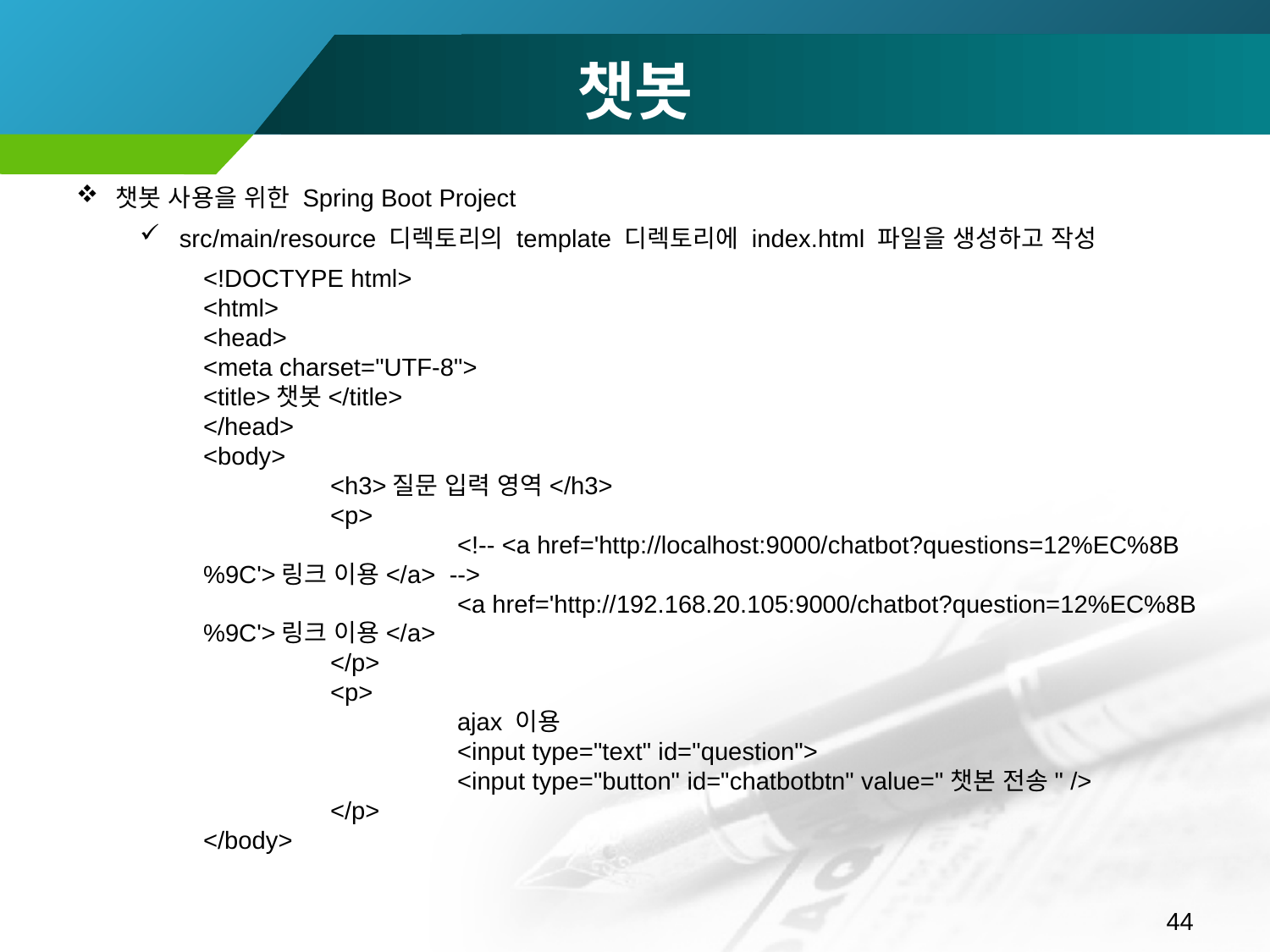

챗봇
챗봇 사용을 위한 Spring Boot Project
src/main/resource 디렉토리의 template 디렉토리에 index.html 파일을 생성하고 작성
<!DOCTYPE html>
<html>
<head>
<meta charset="UTF-8">
<title>챗봇</title>
</head>
<body>
	<h3>질문 입력 영역</h3>
	<p>
		<!-- <a href='http://localhost:9000/chatbot?questions=12%EC%8B%9C'>링크 이용</a>  -->
		<a href='http://192.168.20.105:9000/chatbot?question=12%EC%8B%9C'>링크 이용</a>
	</p>
	<p>
		ajax 이용
		<input type="text" id="question">
		<input type="button" id="chatbotbtn" value="챗본 전송" />
	</p>
</body>

44